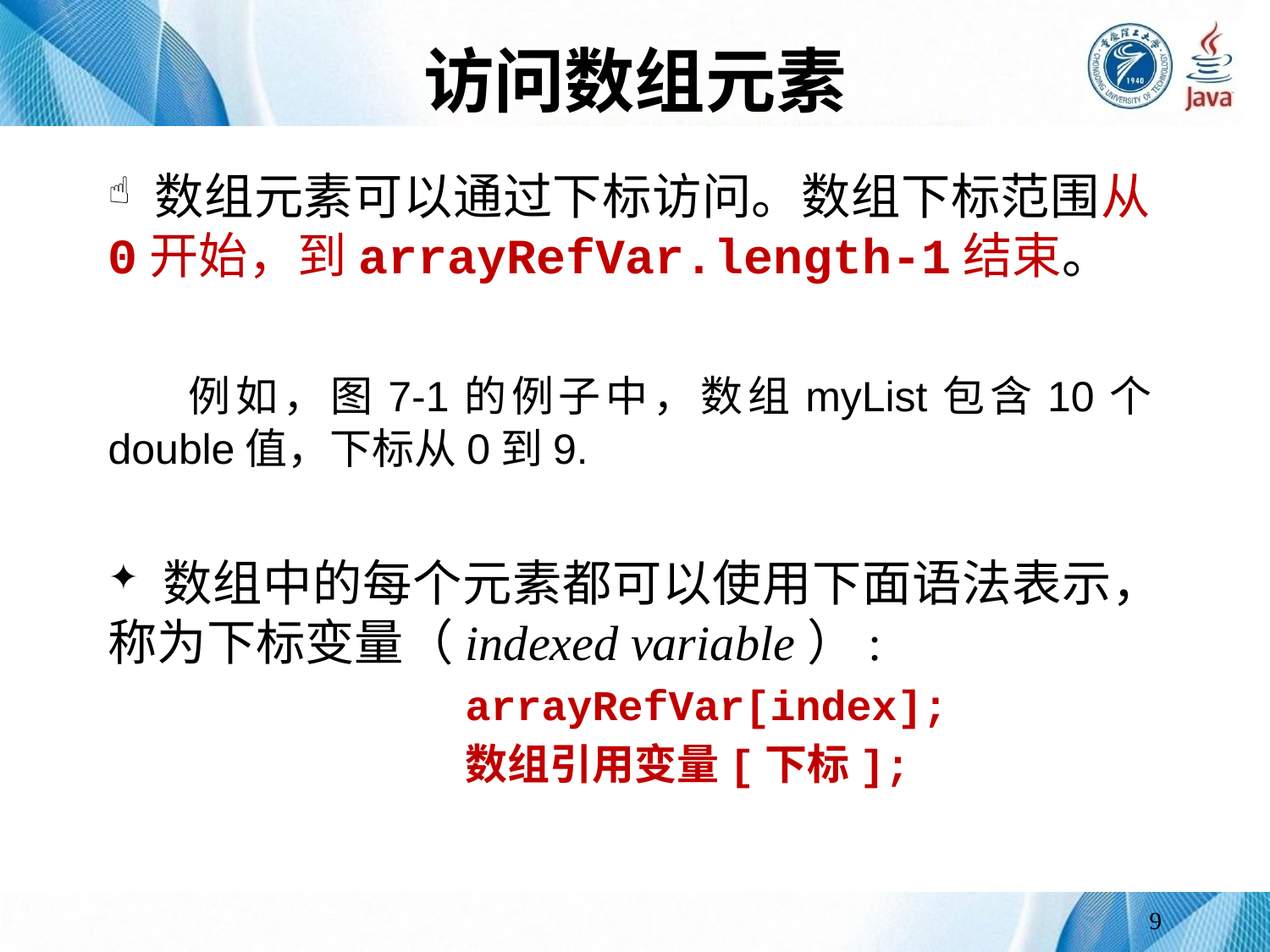

# 访问数组元素
 数组元素可以通过下标访问。数组下标范围从0开始，到arrayRefVar.length-1结束。

    例如，图7-1的例子中，数组myList包含10个double值，下标从0到9.

 数组中的每个元素都可以使用下面语法表示，称为下标变量（indexed variable）:
			arrayRefVar[index];
			数组引用变量[下标];
9